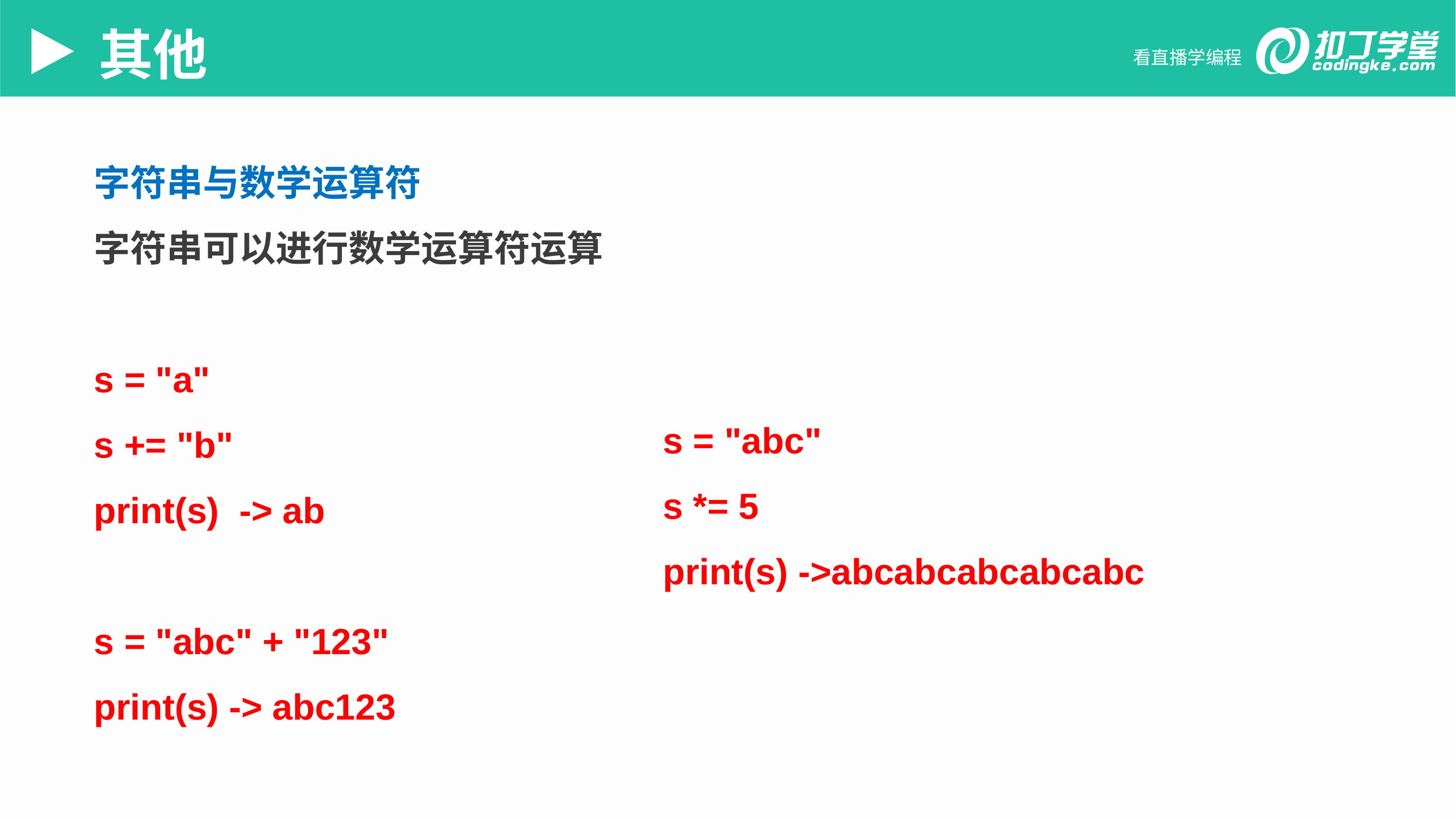

其他
字符串与数学运算符
字符串可以进行数学运算符运算

s = "a"
s += "b"
print(s)  -> ab

s = "abc" + "123"
print(s) -> abc123

s = "abc"
s *= 5
print(s) ->abcabcabcabcabc